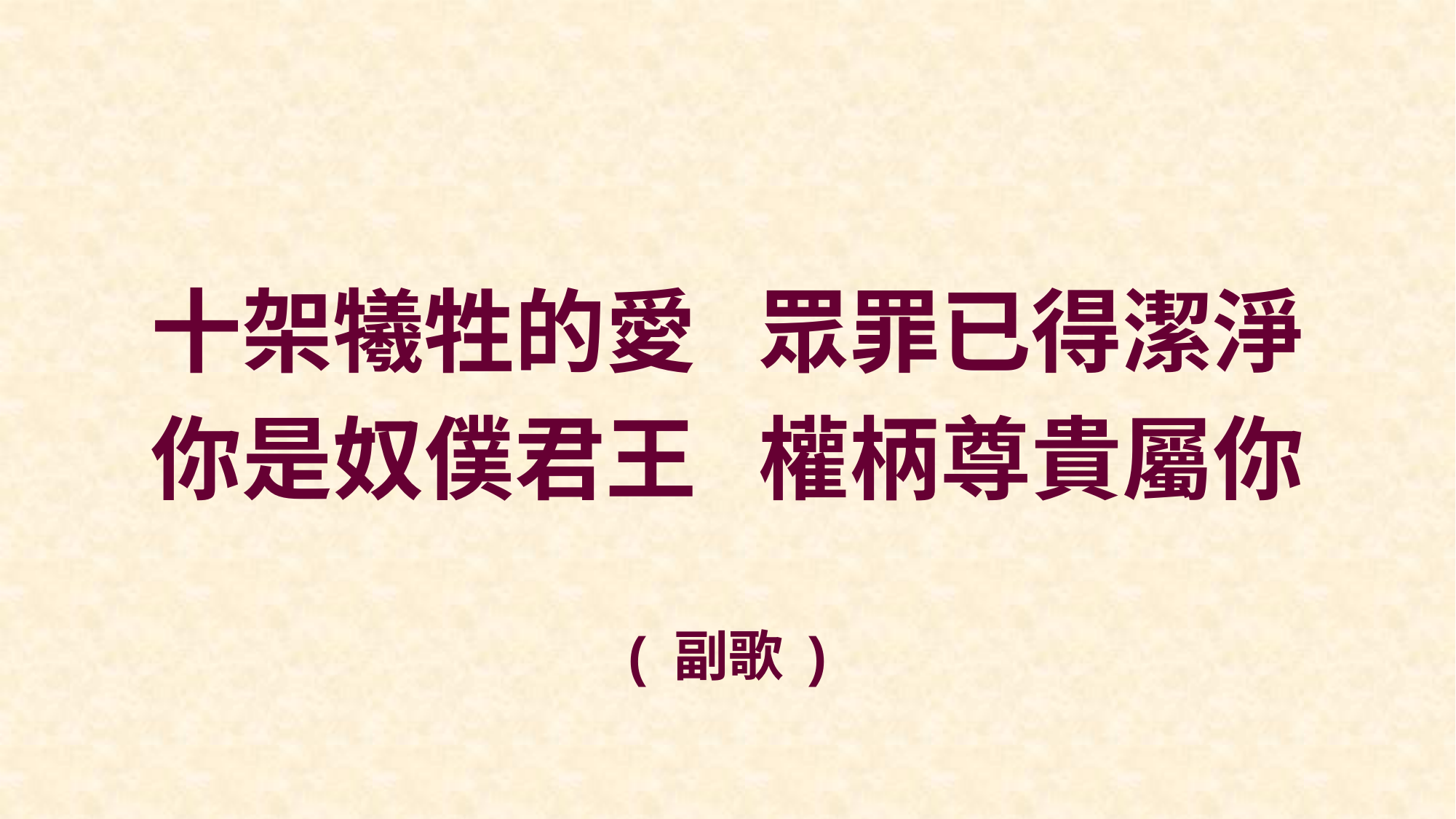

十架犧牲的愛   眾罪已得潔淨
你是奴僕君王   權柄尊貴屬你
( 副歌 )